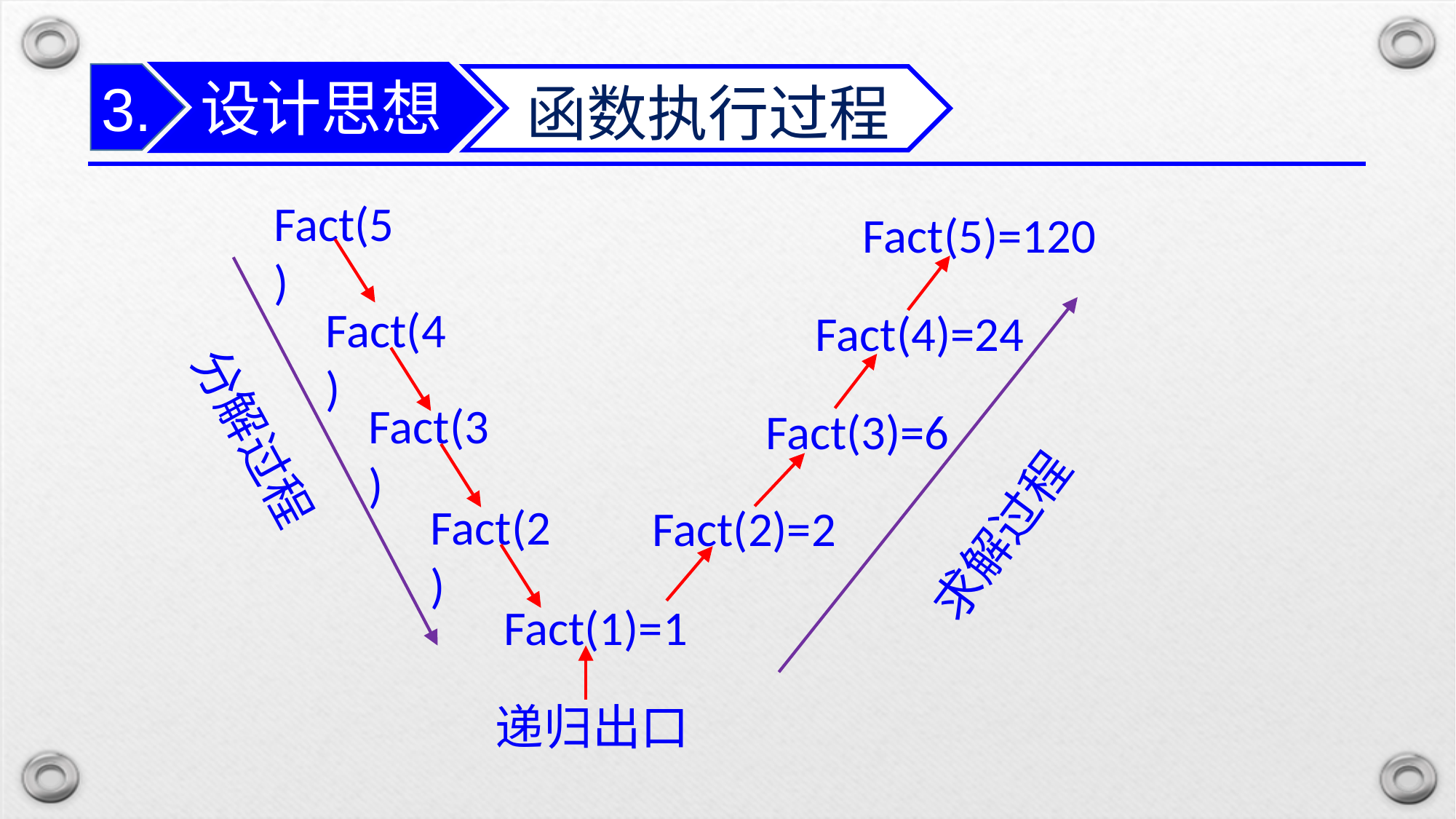

设计思想

函数执行过程

3.
Fact(5)
Fact(5)=120
Fact(4)
Fact(4)=24
Fact(3)
Fact(3)=6
分解过程
Fact(2)
Fact(2)=2
求解过程
Fact(1)=1
递归出口